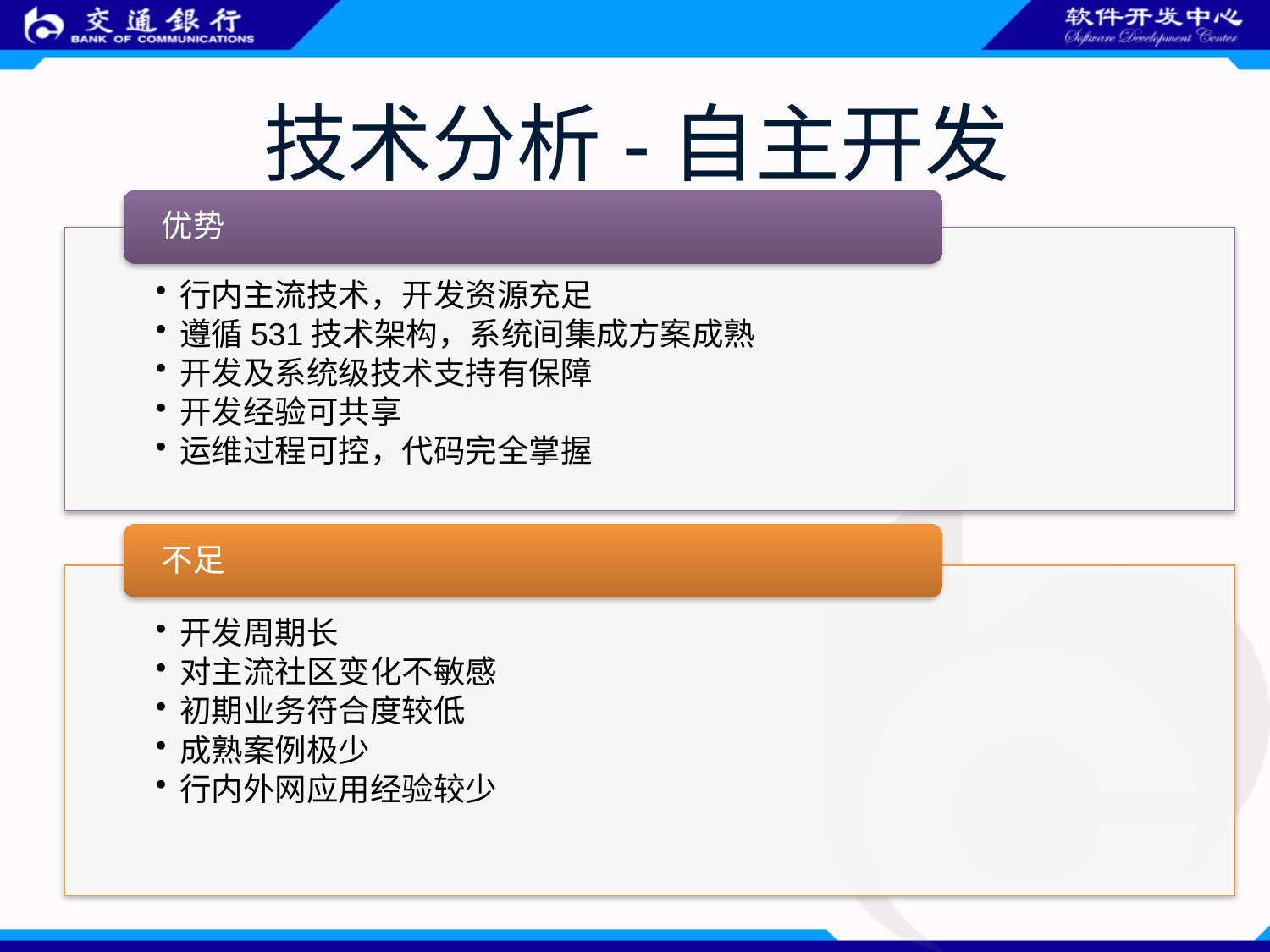

# 技术分析-自主开发
行内主流技术，开发资源充足
遵循531技术架构，系统间集成方案成熟
开发及系统级技术支持有保障
开发经验可共享
运维过程可控，代码完全掌握
优势
开发周期长
对主流社区变化不敏感
初期业务符合度较低
成熟案例极少
行内外网应用经验较少

不足